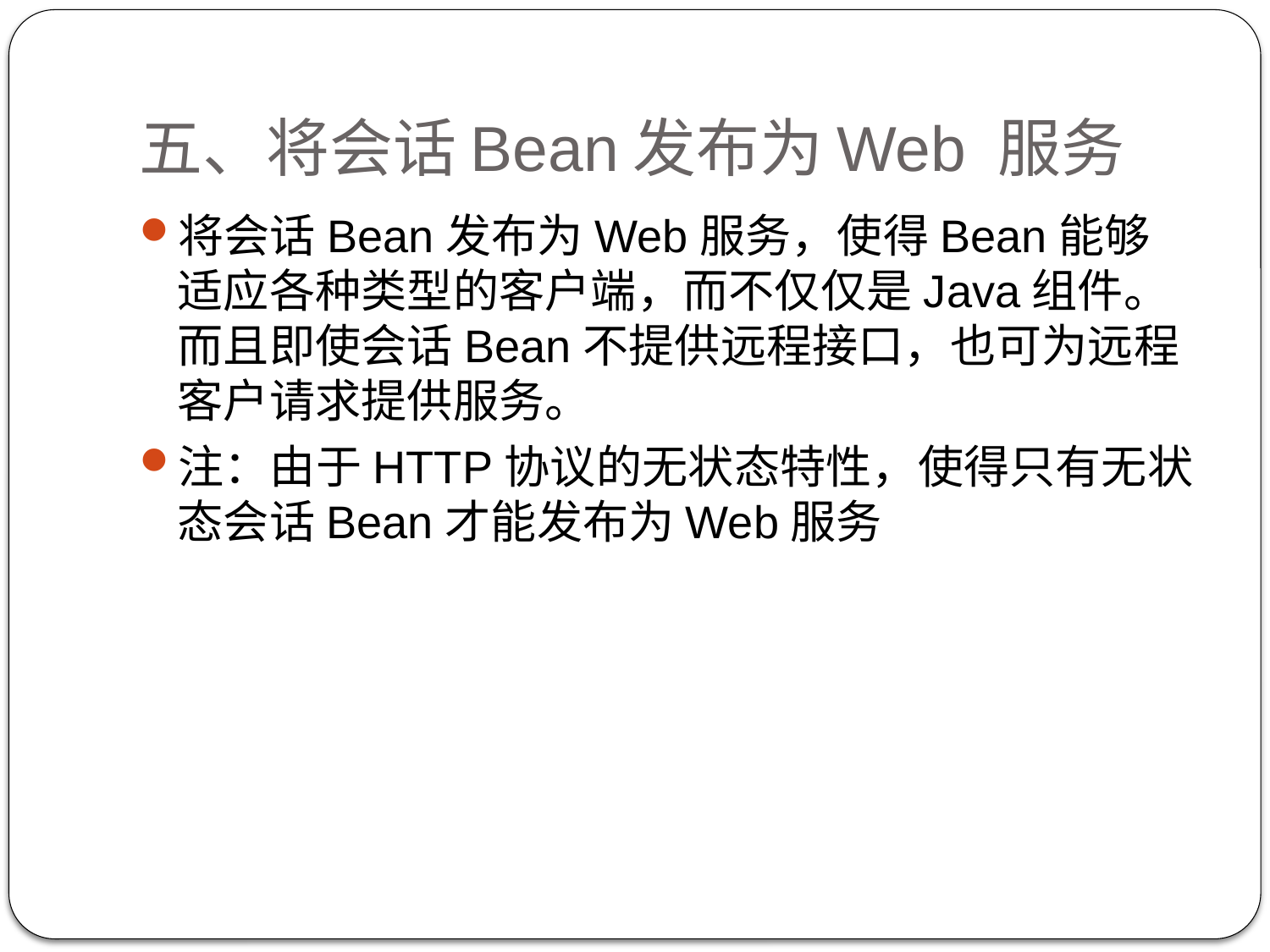

# 五、将会话Bean发布为Web 服务
将会话Bean发布为Web服务，使得Bean能够适应各种类型的客户端，而不仅仅是Java组件。而且即使会话Bean不提供远程接口，也可为远程客户请求提供服务。
注：由于HTTP协议的无状态特性，使得只有无状态会话Bean才能发布为Web服务